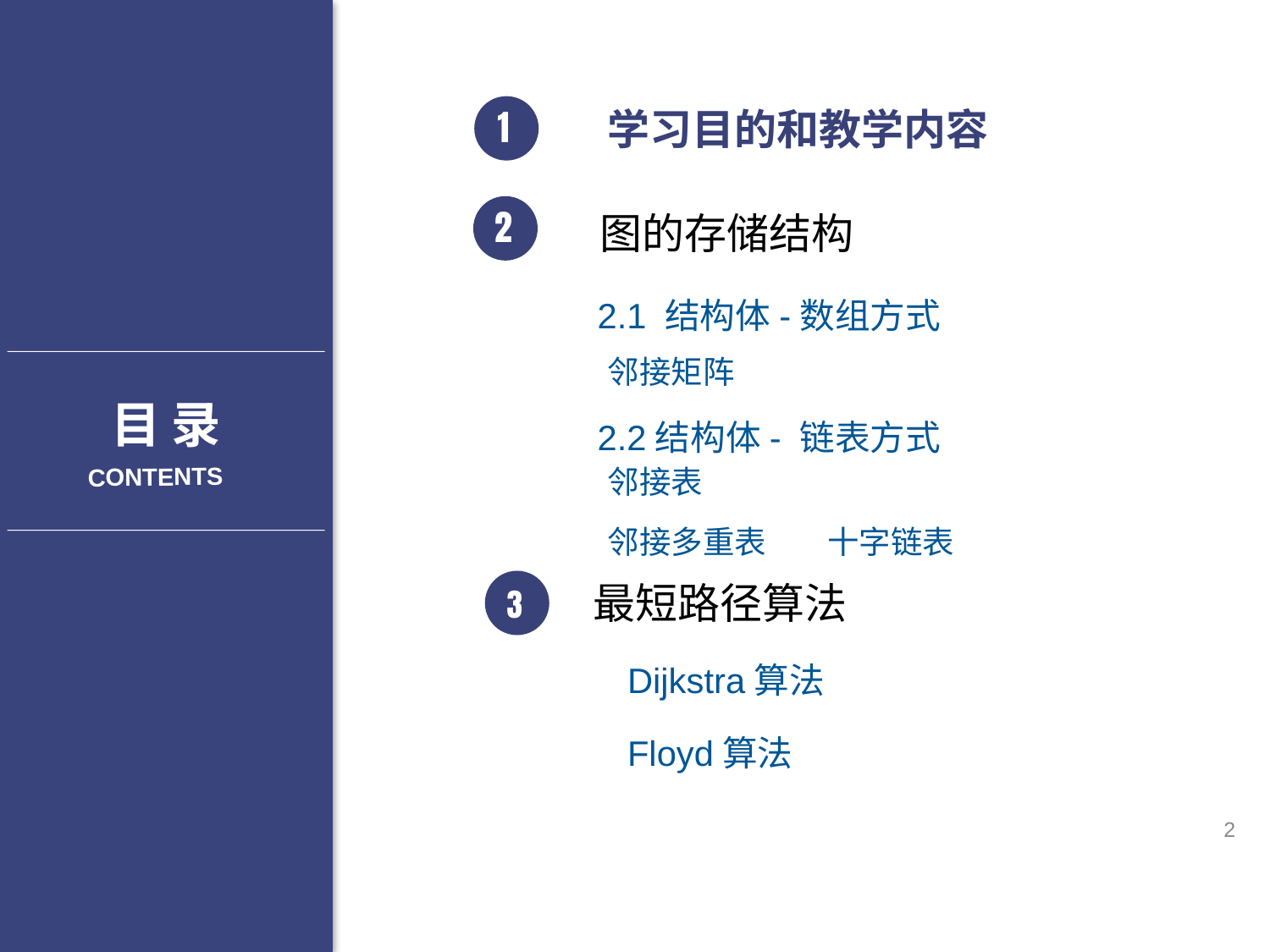

1
学习目的和教学内容

2
 图的存储结构
2.1 结构体-数组方式
邻接矩阵

目 录
3
2.2结构体- 链表方式
CONTENTS
邻接表
十字链表
邻接多重表

   最短路径算法
3
Dijkstra算法
Floyd算法
2